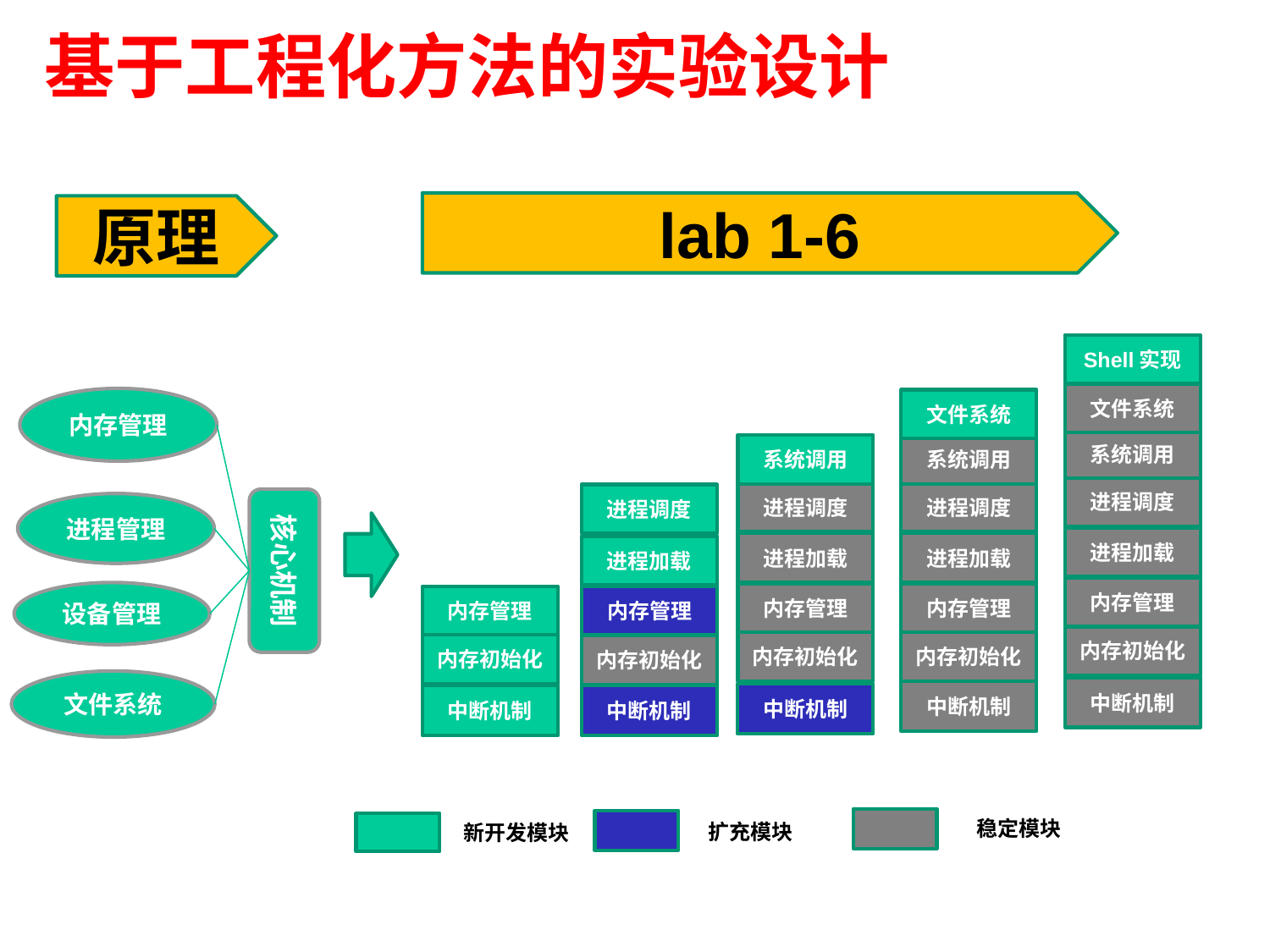

# 基于工程化方法的实验设计
lab 1-6
原理
Shell实现
文件系统
系统调用
进程调度
进程加载
内存管理
内存初始化
中断机制
文件系统
系统调用
进程调度
进程加载
内存管理
内存初始化
中断机制
系统调用
进程调度
进程加载
内存管理
内存初始化
中断机制
进程调度
进程加载
内存管理
内存初始化
中断机制
内存管理
内存初始化
中断机制
内存管理
核心机制
进程管理

设备管理
文件系统

稳定模块

扩充模块

新开发模块